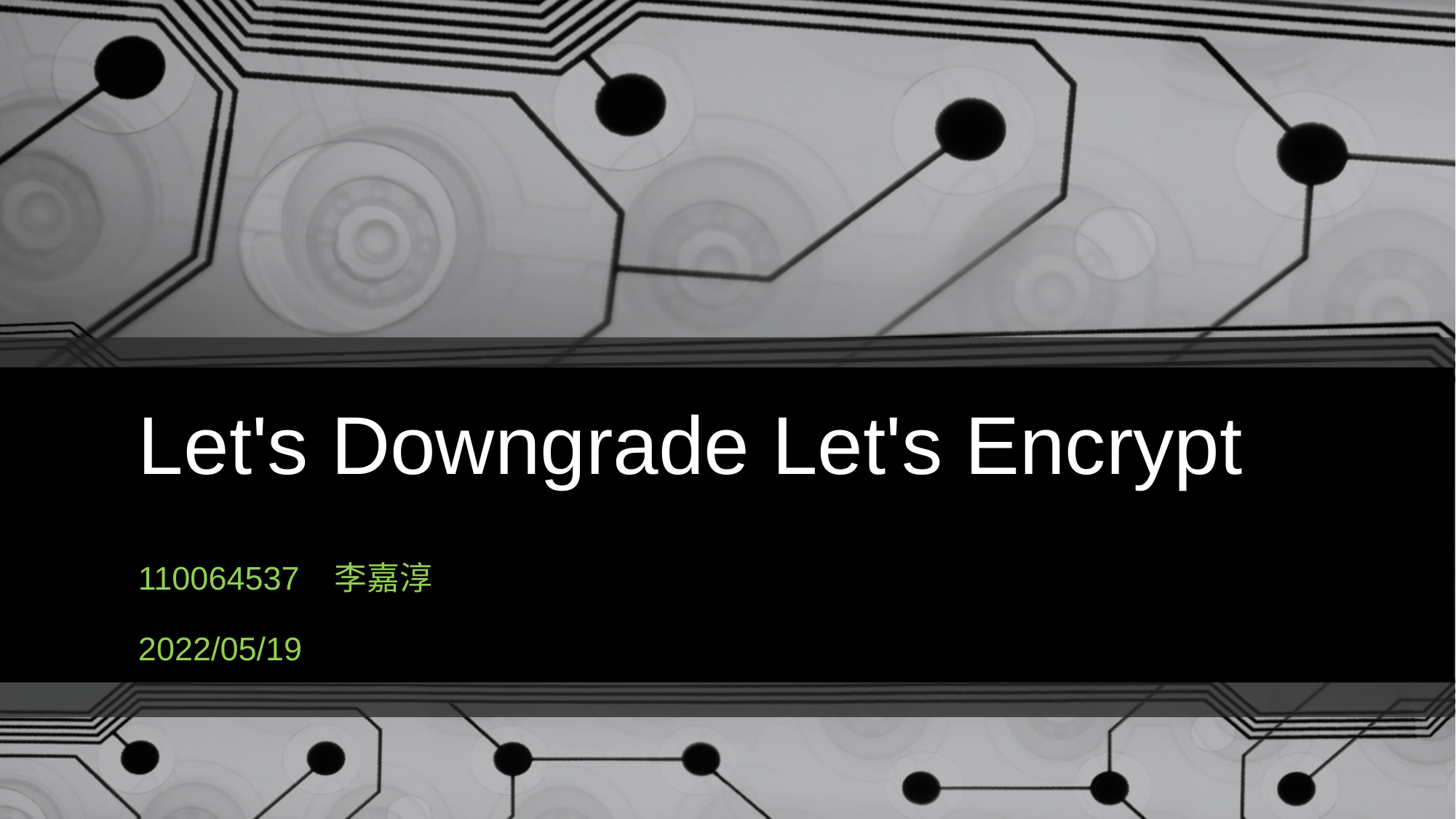

# Let's Downgrade Let's Encrypt
110064537	李嘉淳

2022/05/19